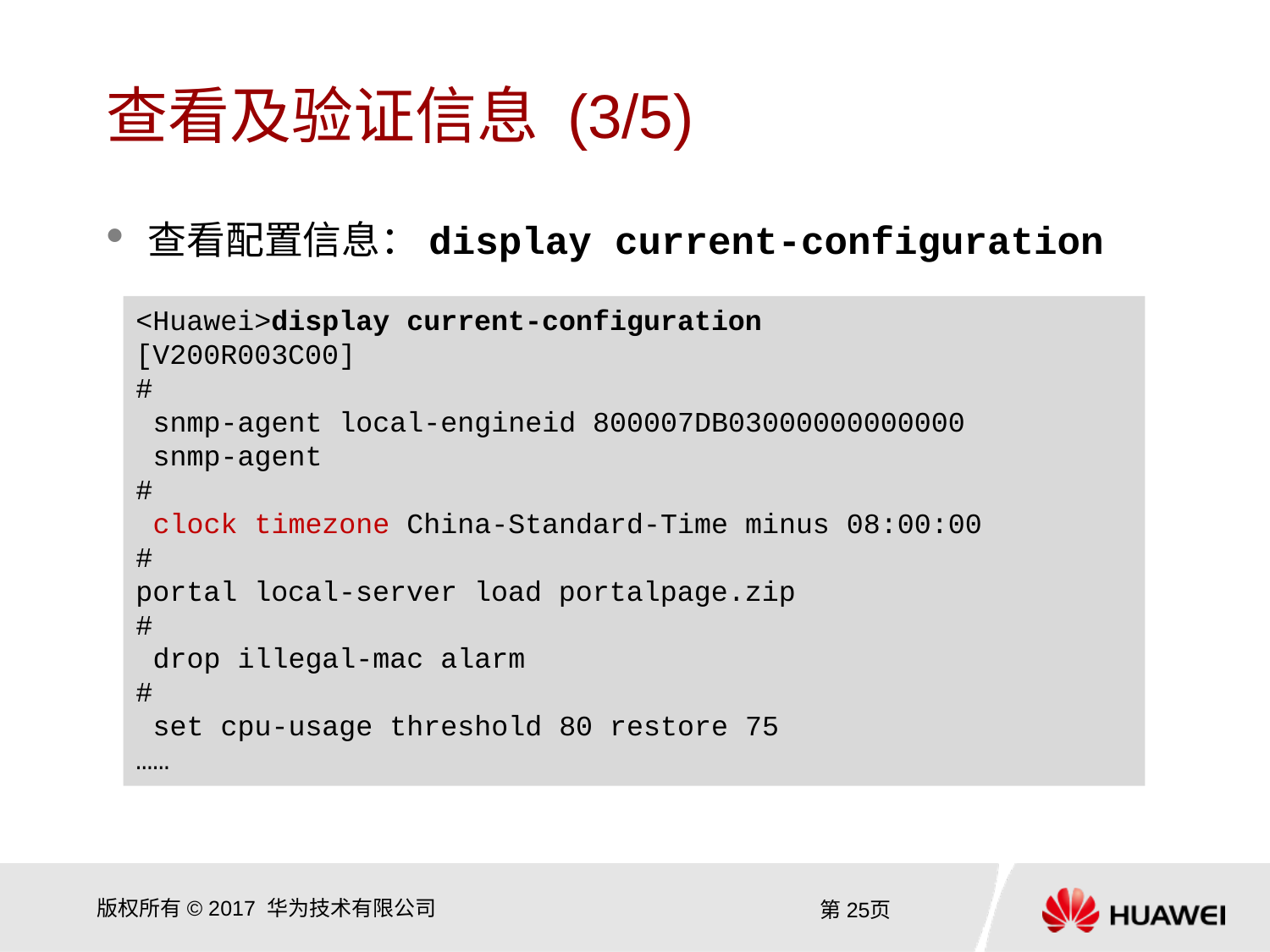

# 查看及验证信息 (3/5)
查看配置信息：display current-configuration

<Huawei>display current-configuration
[V200R003C00]
#
 snmp-agent local-engineid 800007DB03000000000000
 snmp-agent
#
 clock timezone China-Standard-Time minus 08:00:00
#
portal local-server load portalpage.zip
#
 drop illegal-mac alarm
#
 set cpu-usage threshold 80 restore 75
……